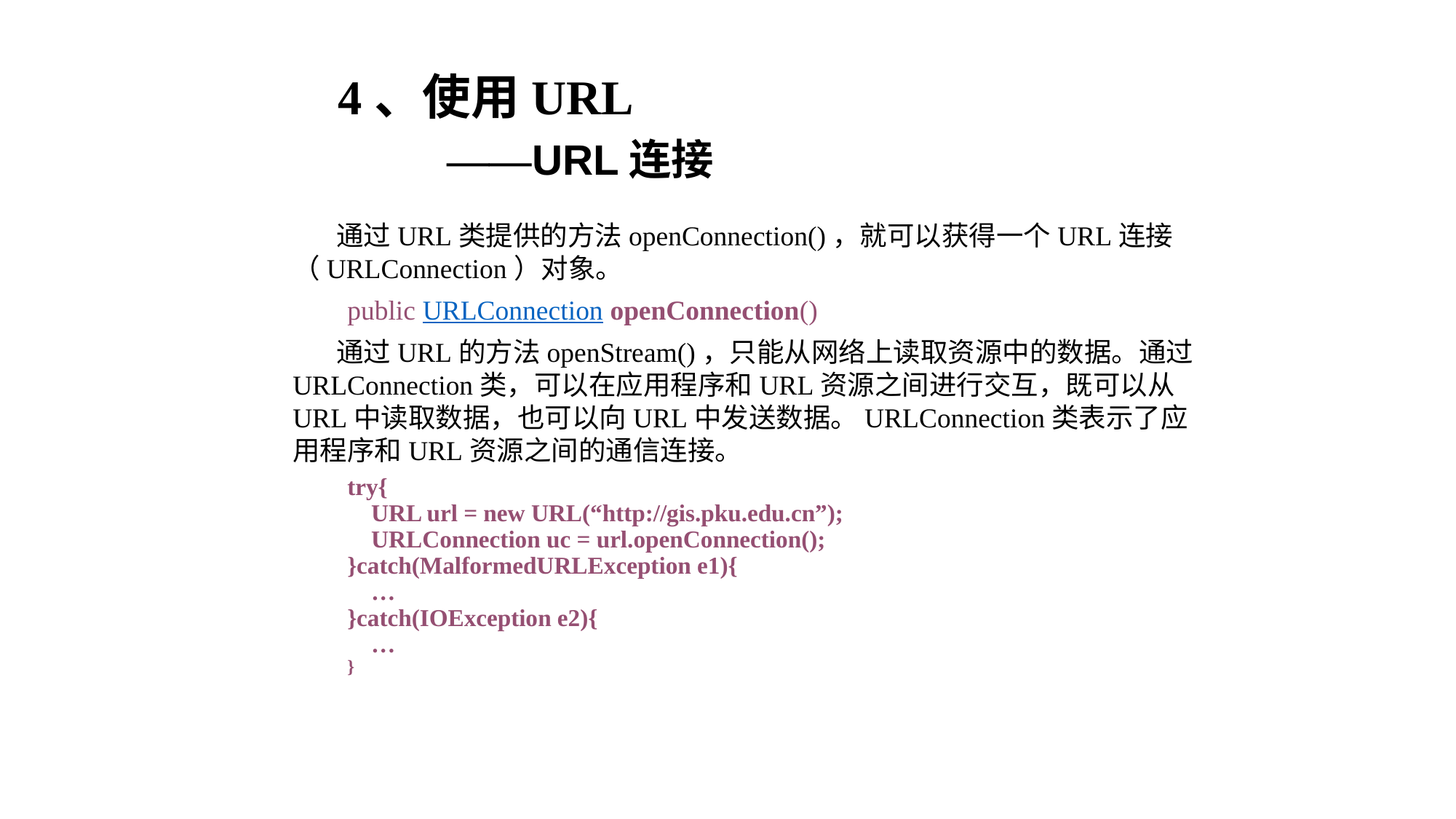

4、使用URL
	——URL连接
      通过URL类提供的方法openConnection()，就可以获得一个URL连接（URLConnection）对象。

public URLConnection openConnection()

      通过URL的方法openStream()，只能从网络上读取资源中的数据。通过URLConnection类，可以在应用程序和URL资源之间进行交互，既可以从URL中读取数据，也可以向URL中发送数据。URLConnection类表示了应用程序和URL资源之间的通信连接。

try{
    URL url = new URL(“http://gis.pku.edu.cn”);
    URLConnection uc = url.openConnection();
}catch(MalformedURLException e1){
    …
}catch(IOException e2){
    …
}